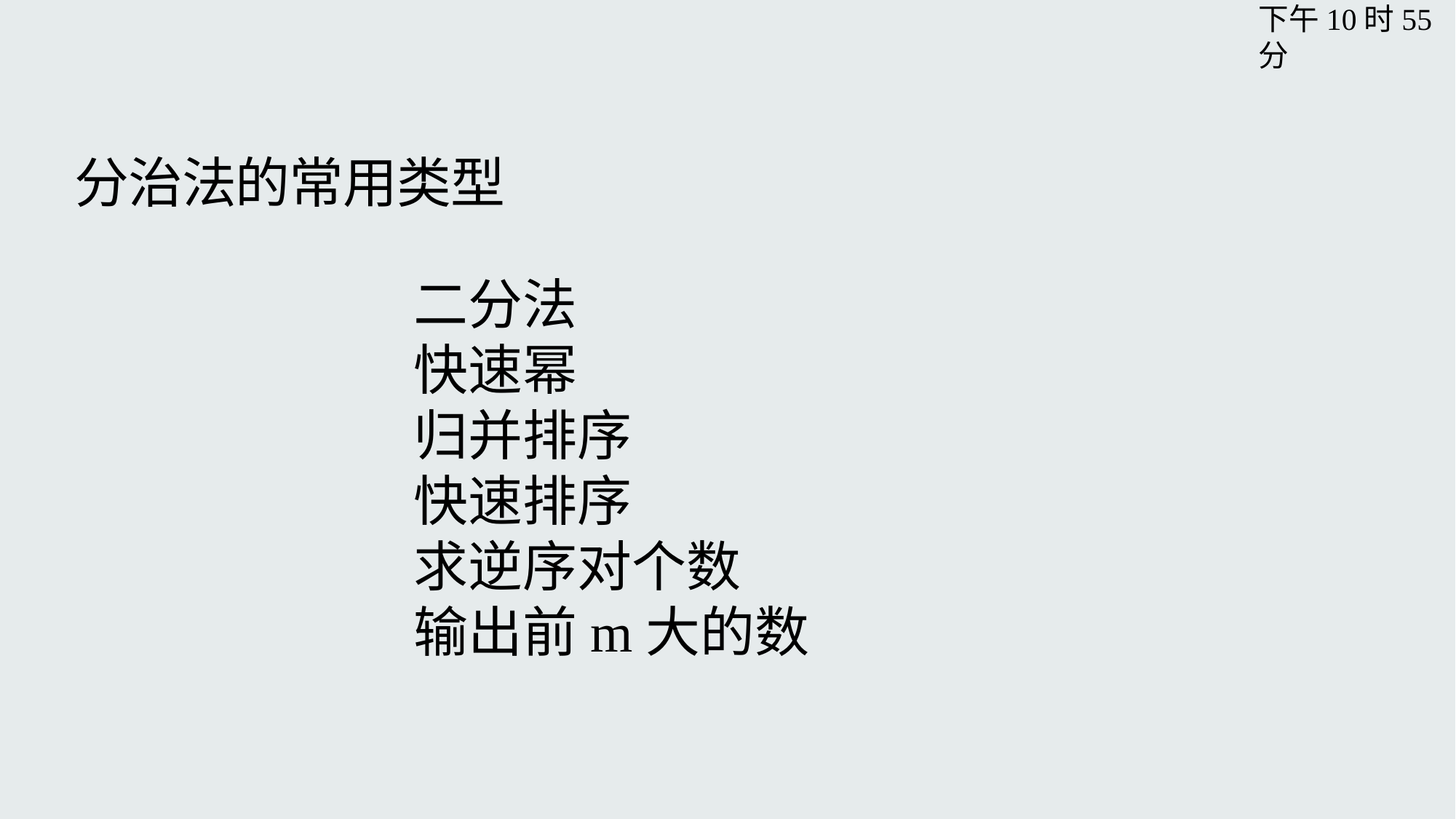

分治法的常用类型
二分法
快速幂
归并排序
快速排序
求逆序对个数
输出前m大的数